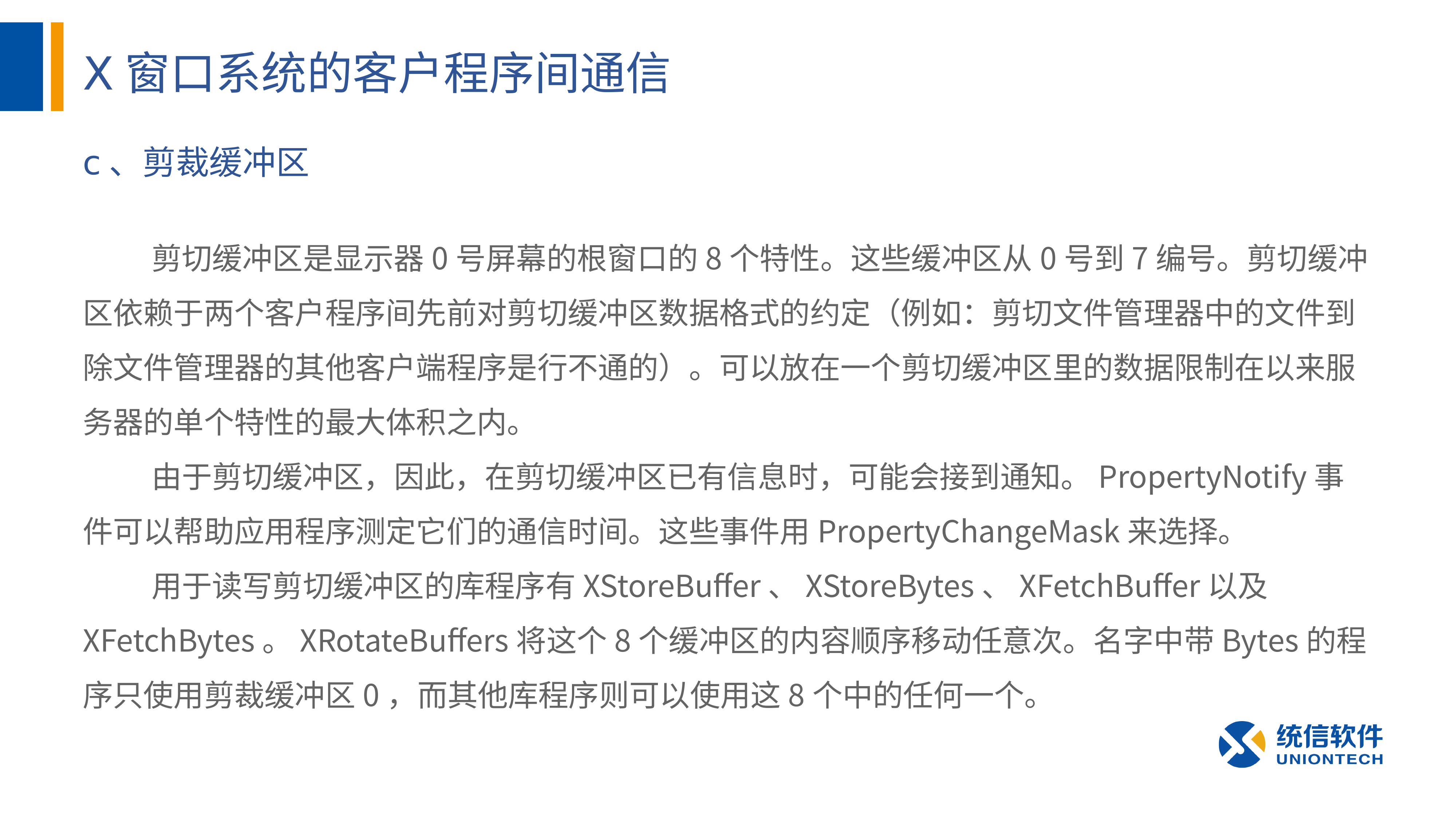

# X窗口系统的客户程序间通信
c、剪裁缓冲区
         剪切缓冲区是显示器0号屏幕的根窗口的8个特性。这些缓冲区从0号到7编号。剪切缓冲区依赖于两个客户程序间先前对剪切缓冲区数据格式的约定（例如：剪切文件管理器中的文件到除文件管理器的其他客户端程序是行不通的）。可以放在一个剪切缓冲区里的数据限制在以来服务器的单个特性的最大体积之内。
         由于剪切缓冲区，因此，在剪切缓冲区已有信息时，可能会接到通知。PropertyNotify事件可以帮助应用程序测定它们的通信时间。这些事件用PropertyChangeMask来选择。
         用于读写剪切缓冲区的库程序有XStoreBuffer、XStoreBytes、XFetchBuffer以及XFetchBytes。XRotateBuffers将这个8个缓冲区的内容顺序移动任意次。名字中带Bytes的程序只使用剪裁缓冲区0，而其他库程序则可以使用这8个中的任何一个。